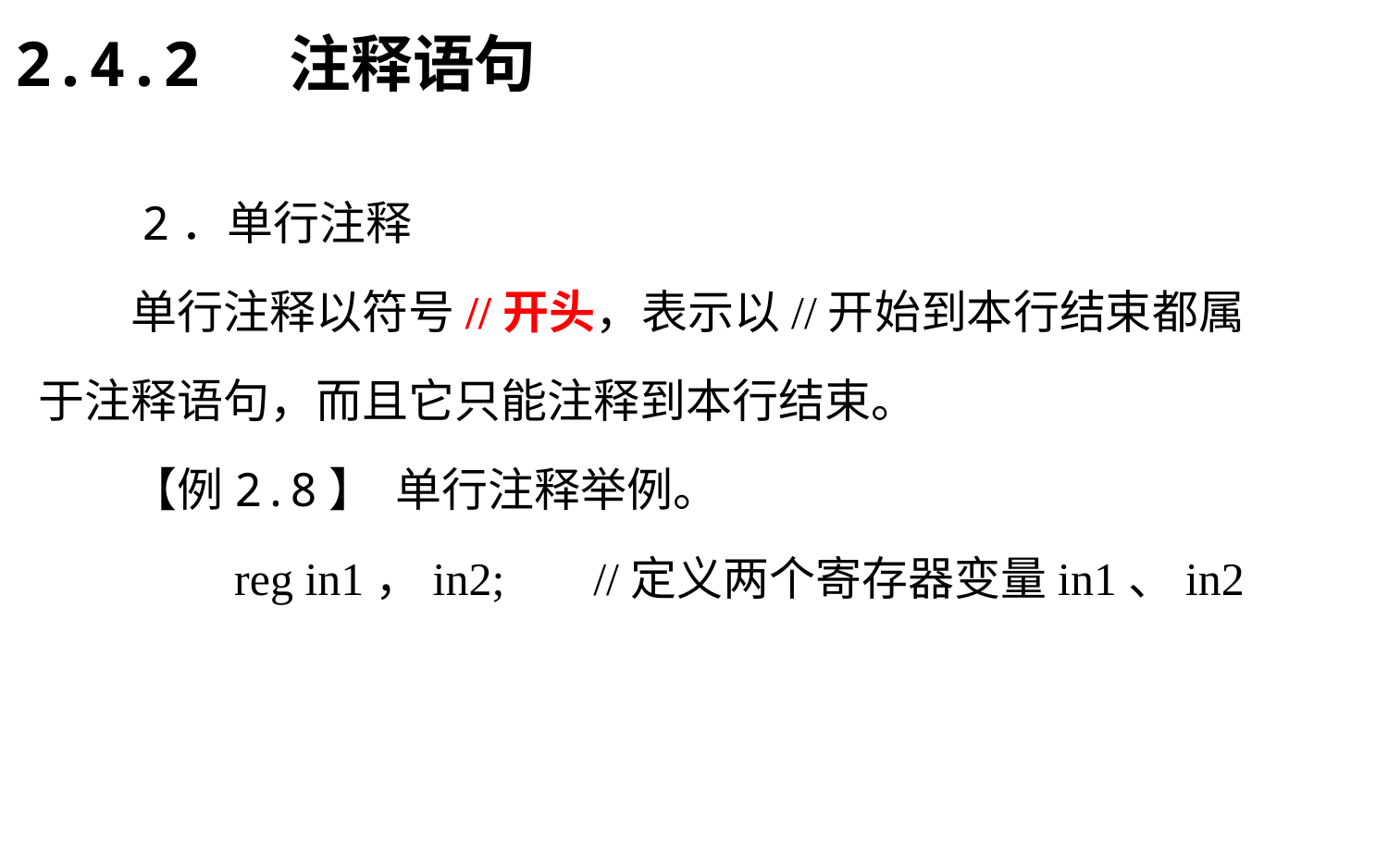

2.4.2  注释语句
# 2．单行注释 　　单行注释以符号//开头，表示以//开始到本行结束都属于注释语句，而且它只能注释到本行结束。 　　【例2.8】  单行注释举例。 　　　　reg in1，in2;   	//定义两个寄存器变量in1、in2